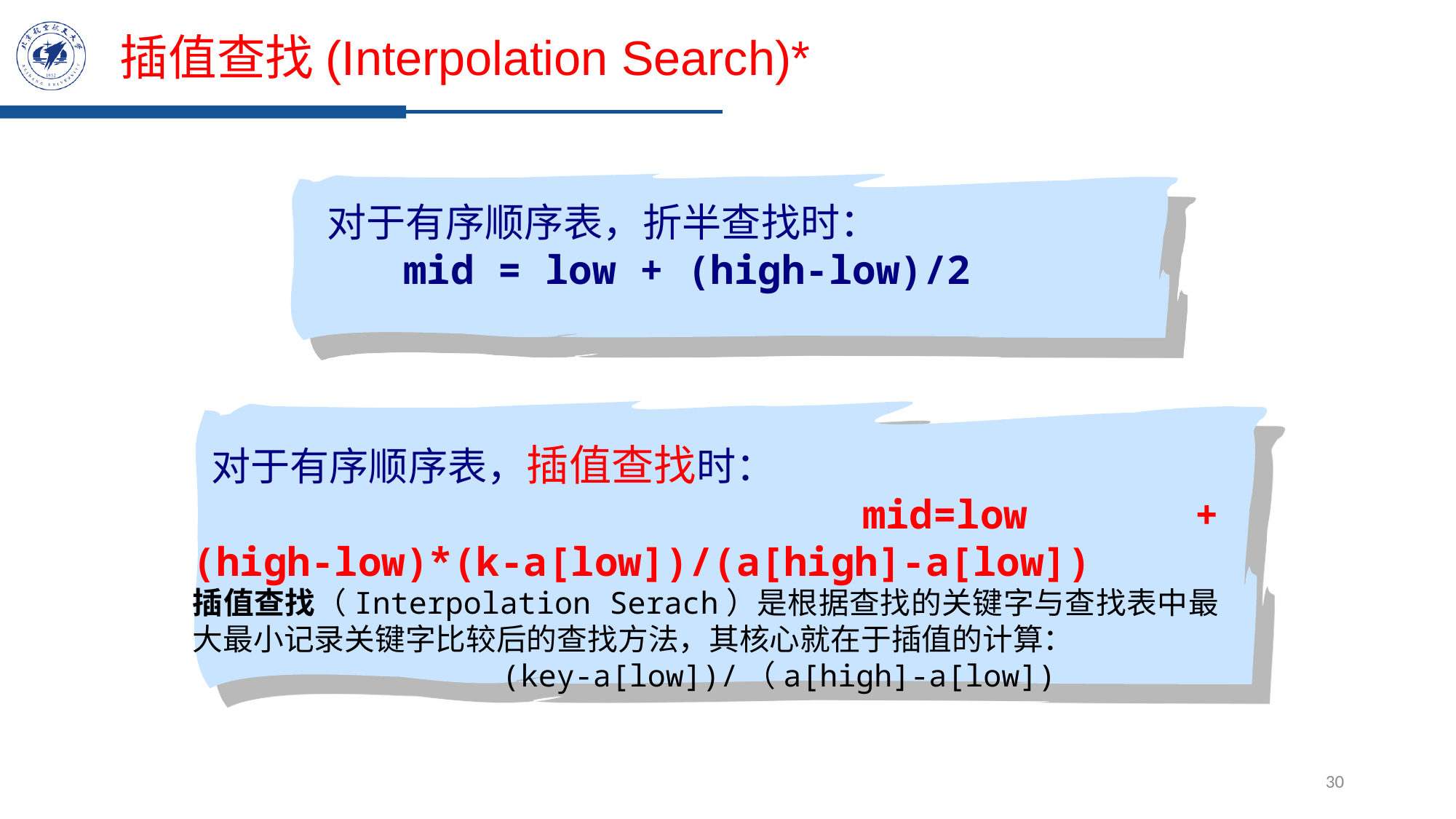

# 插值查找(Interpolation Search)*

 对于有序顺序表，折半查找时：
    mid = low + (high-low)/2

 对于有序顺序表，插值查找时：
    mid=low + (high-low)*(k-a[low])/(a[high]-a[low])
插值查找（Interpolation Serach）是根据查找的关键字与查找表中最大最小记录关键字比较后的查找方法，其核心就在于插值的计算：
                 (key-a[low])/（a[high]-a[low])
30